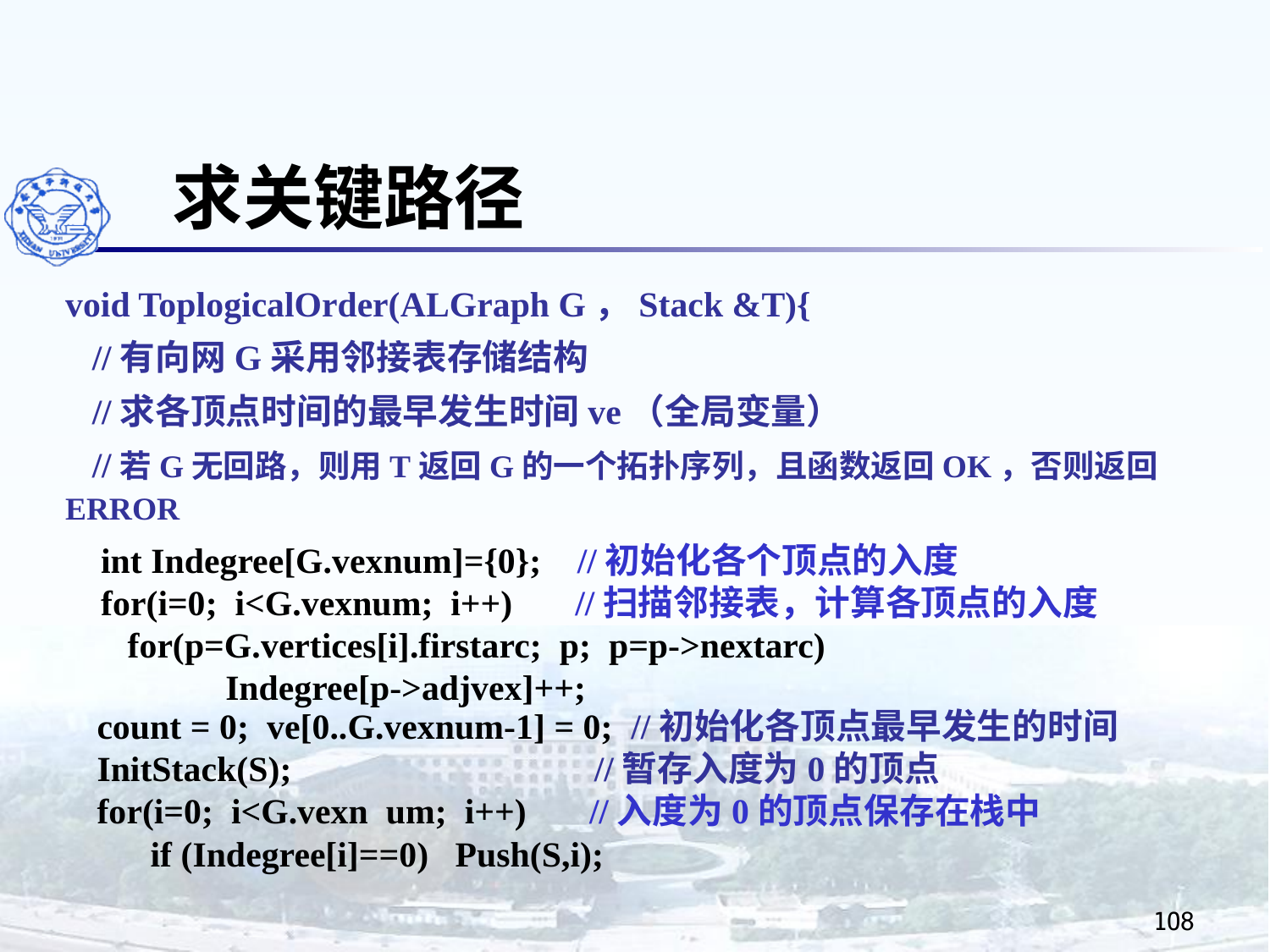

求关键路径
void ToplogicalOrder(ALGraph G，Stack &T){
   //有向网G采用邻接表存储结构
   //求各顶点时间的最早发生时间ve（全局变量）
   //若G无回路，则用T返回G的一个拓扑序列，且函数返回OK，否则返回ERROR
    int Indegree[G.vexnum]={0};    //初始化各个顶点的入度
    for(i=0;  i<G.vexnum;  i++)       //扫描邻接表，计算各顶点的入度
       for(p=G.vertices[i].firstarc;  p;  p=p->nextarc)
                  Indegree[p->adjvex]++;
count = 0;  ve[0..G.vexnum-1] = 0;  //初始化各顶点最早发生的时间
InitStack(S);                                  //暂存入度为0的顶点
for(i=0;  i<G.vexn  um;  i++)       //入度为0的顶点保存在栈中
      if (Indegree[i]==0)   Push(S,i);
108